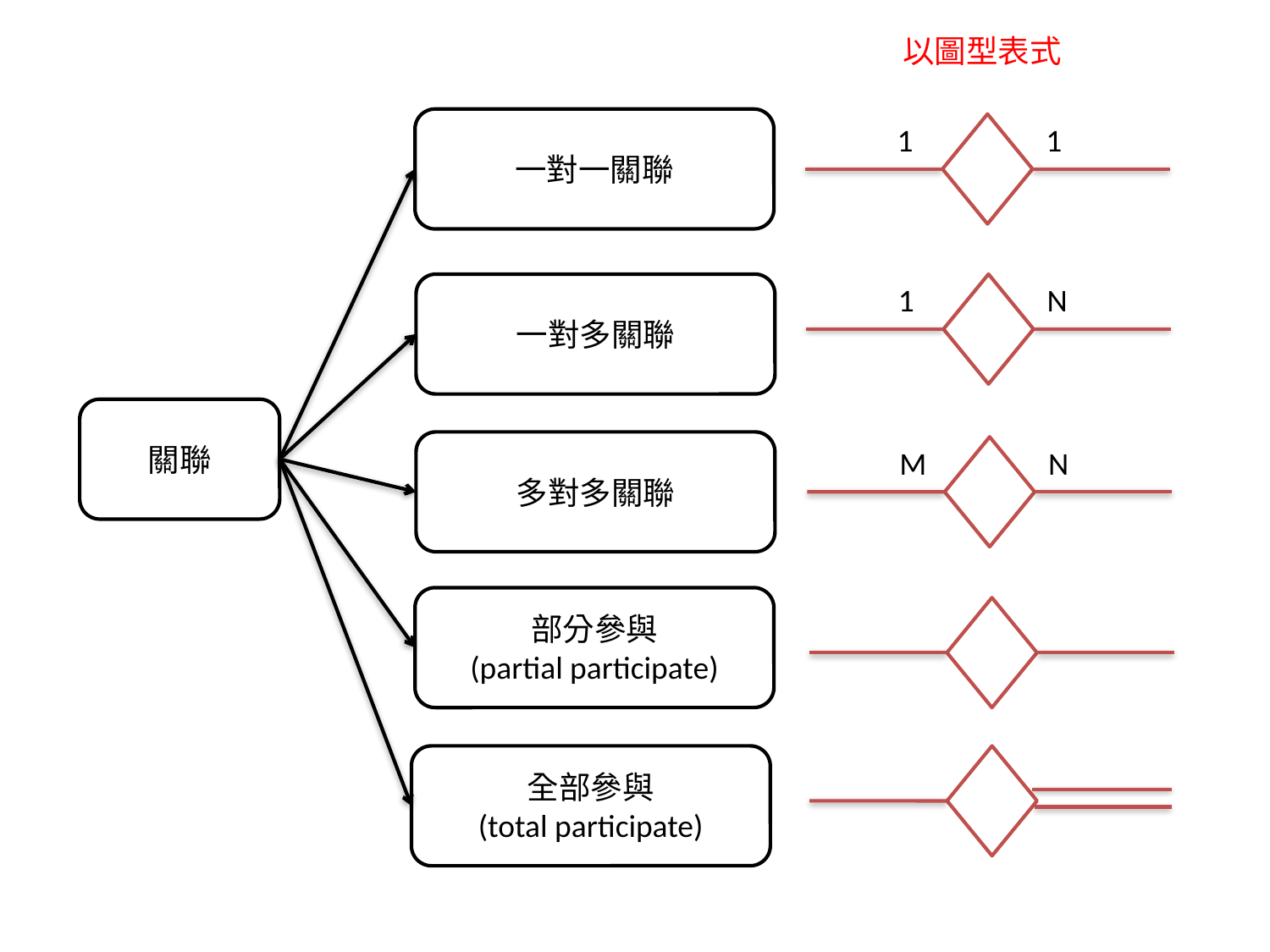

以圖型表式
一對一關聯
1

1
一對多關聯
1

N
關聯
多對多關聯
M

N
部分參與
(partial participate)

全部參與
(total participate)